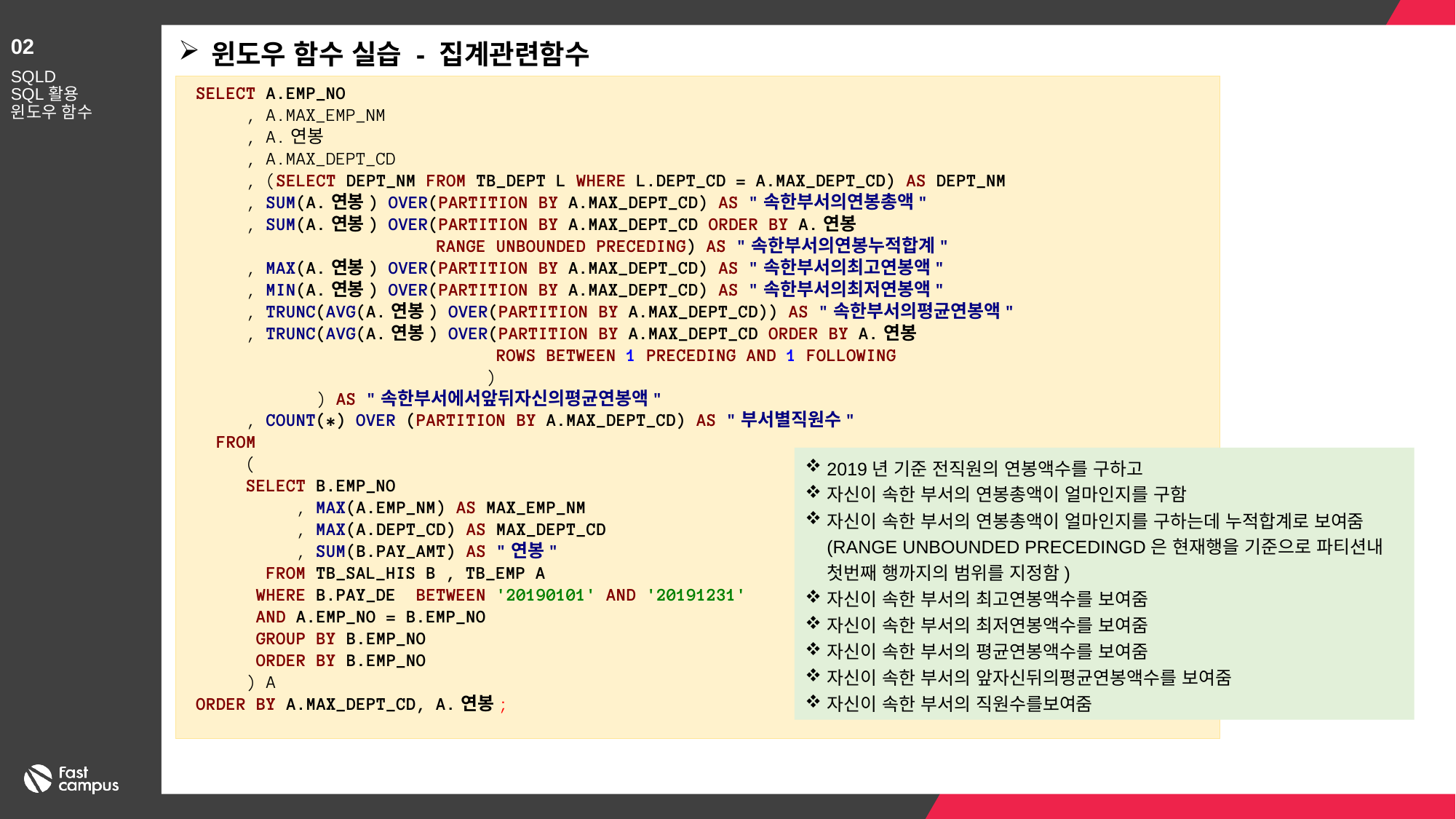

02
윈도우 함수 실습 - 집계관련함수
SQLD
SQL활용
윈도우 함수
 SELECT A.EMP_NO
      , A.MAX_EMP_NM
      , A.연봉
      , A.MAX_DEPT_CD
      , (SELECT DEPT_NM FROM TB_DEPT L WHERE L.DEPT_CD = A.MAX_DEPT_CD) AS DEPT_NM
      , SUM(A.연봉) OVER(PARTITION BY A.MAX_DEPT_CD) AS "속한부서의연봉총액"
      , SUM(A.연봉) OVER(PARTITION BY A.MAX_DEPT_CD ORDER BY A.연봉
                         RANGE UNBOUNDED PRECEDING) AS "속한부서의연봉누적합계"
      , MAX(A.연봉) OVER(PARTITION BY A.MAX_DEPT_CD) AS "속한부서의최고연봉액"
      , MIN(A.연봉) OVER(PARTITION BY A.MAX_DEPT_CD) AS "속한부서의최저연봉액"
      , TRUNC(AVG(A.연봉) OVER(PARTITION BY A.MAX_DEPT_CD)) AS "속한부서의평균연봉액"
      , TRUNC(AVG(A.연봉) OVER(PARTITION BY A.MAX_DEPT_CD ORDER BY A.연봉
                               ROWS BETWEEN 1 PRECEDING AND 1 FOLLOWING
                              )
             ) AS "속한부서에서앞뒤자신의평균연봉액"
      , COUNT(*) OVER (PARTITION BY A.MAX_DEPT_CD) AS "부서별직원수"
   FROM
      (
      SELECT B.EMP_NO
           , MAX(A.EMP_NM) AS MAX_EMP_NM
           , MAX(A.DEPT_CD) AS MAX_DEPT_CD
           , SUM(B.PAY_AMT) AS "연봉"
        FROM TB_SAL_HIS B , TB_EMP A
       WHERE B.PAY_DE  BETWEEN '20190101' AND '20191231'
       AND A.EMP_NO = B.EMP_NO
       GROUP BY B.EMP_NO
       ORDER BY B.EMP_NO
      ) A
 ORDER BY A.MAX_DEPT_CD, A.연봉;
2019년 기준 전직원의 연봉액수를 구하고
자신이 속한 부서의 연봉총액이 얼마인지를 구함
자신이 속한 부서의 연봉총액이 얼마인지를 구하는데 누적합계로 보여줌(RANGE UNBOUNDED PRECEDINGD은 현재행을 기준으로 파티션내 첫번째 행까지의 범위를 지정함)
자신이 속한 부서의 최고연봉액수를 보여줌
자신이 속한 부서의 최저연봉액수를 보여줌
자신이 속한 부서의 평균연봉액수를 보여줌
자신이 속한 부서의 앞자신뒤의평균연봉액수를 보여줌
자신이 속한 부서의 직원수를보여줌